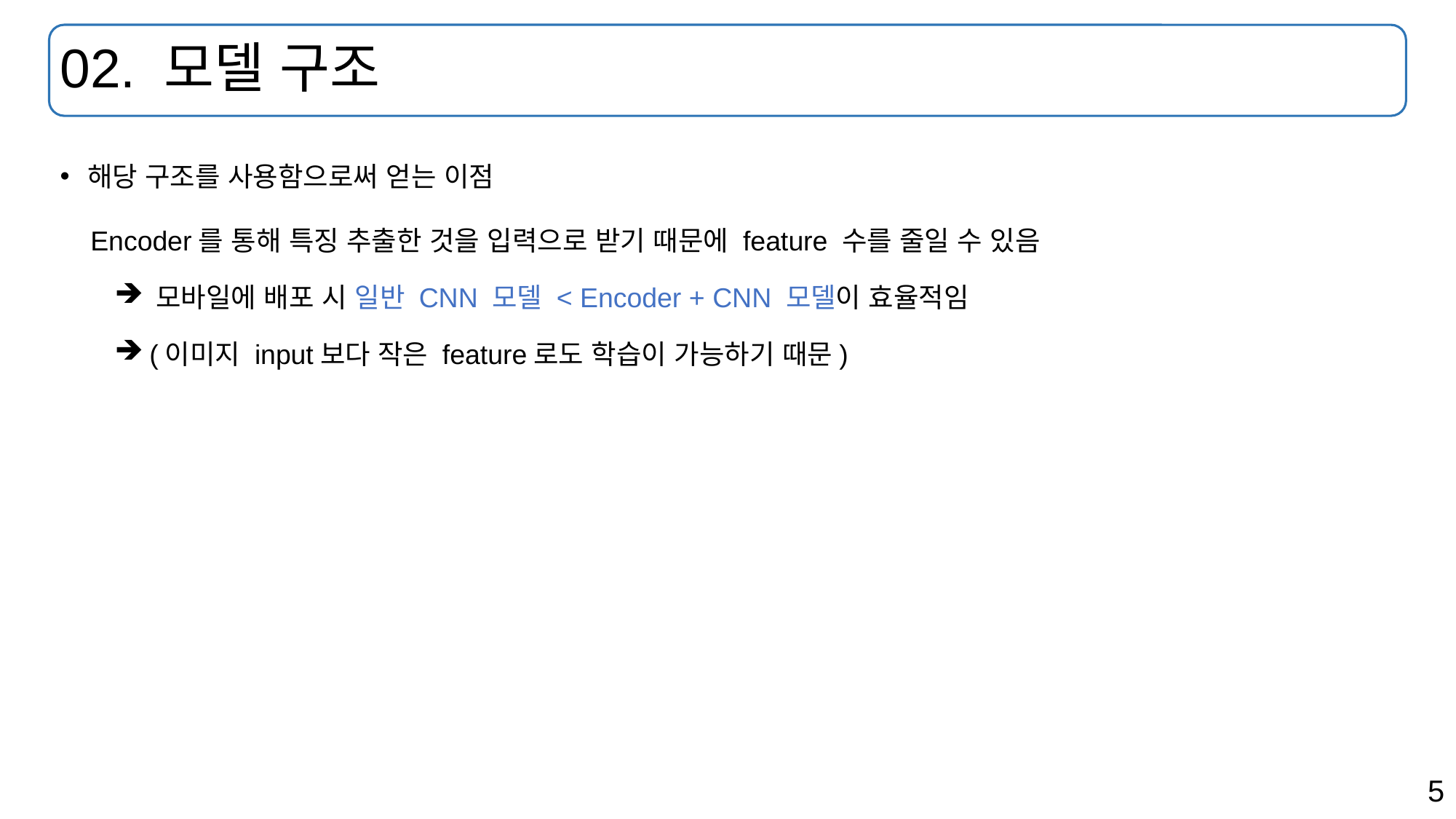

# 02. 모델 구조
해당 구조를 사용함으로써 얻는 이점
    Encoder를 통해 특징 추출한 것을 입력으로 받기 때문에 feature 수를 줄일 수 있음
 모바일에 배포 시 일반 CNN 모델 < Encoder + CNN 모델이 효율적임
 (이미지 input보다 작은 feature로도 학습이 가능하기 때문)